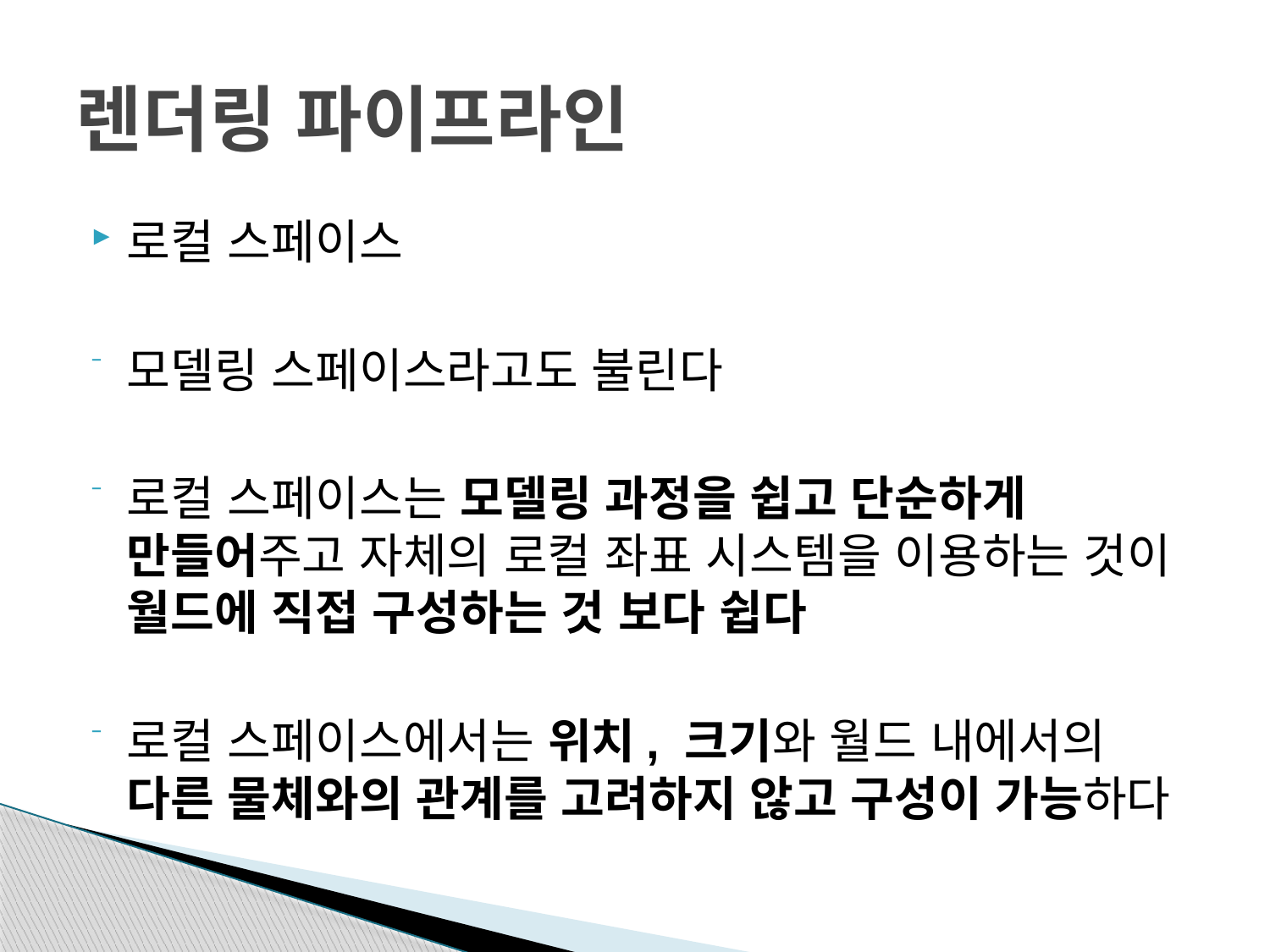

# 렌더링 파이프라인
로컬 스페이스

모델링 스페이스라고도 불린다

로컬 스페이스는 모델링 과정을 쉽고 단순하게 만들어주고 자체의 로컬 좌표 시스템을 이용하는 것이 월드에 직접 구성하는 것 보다 쉽다

로컬 스페이스에서는 위치, 크기와 월드 내에서의 다른 물체와의 관계를 고려하지 않고 구성이 가능하다